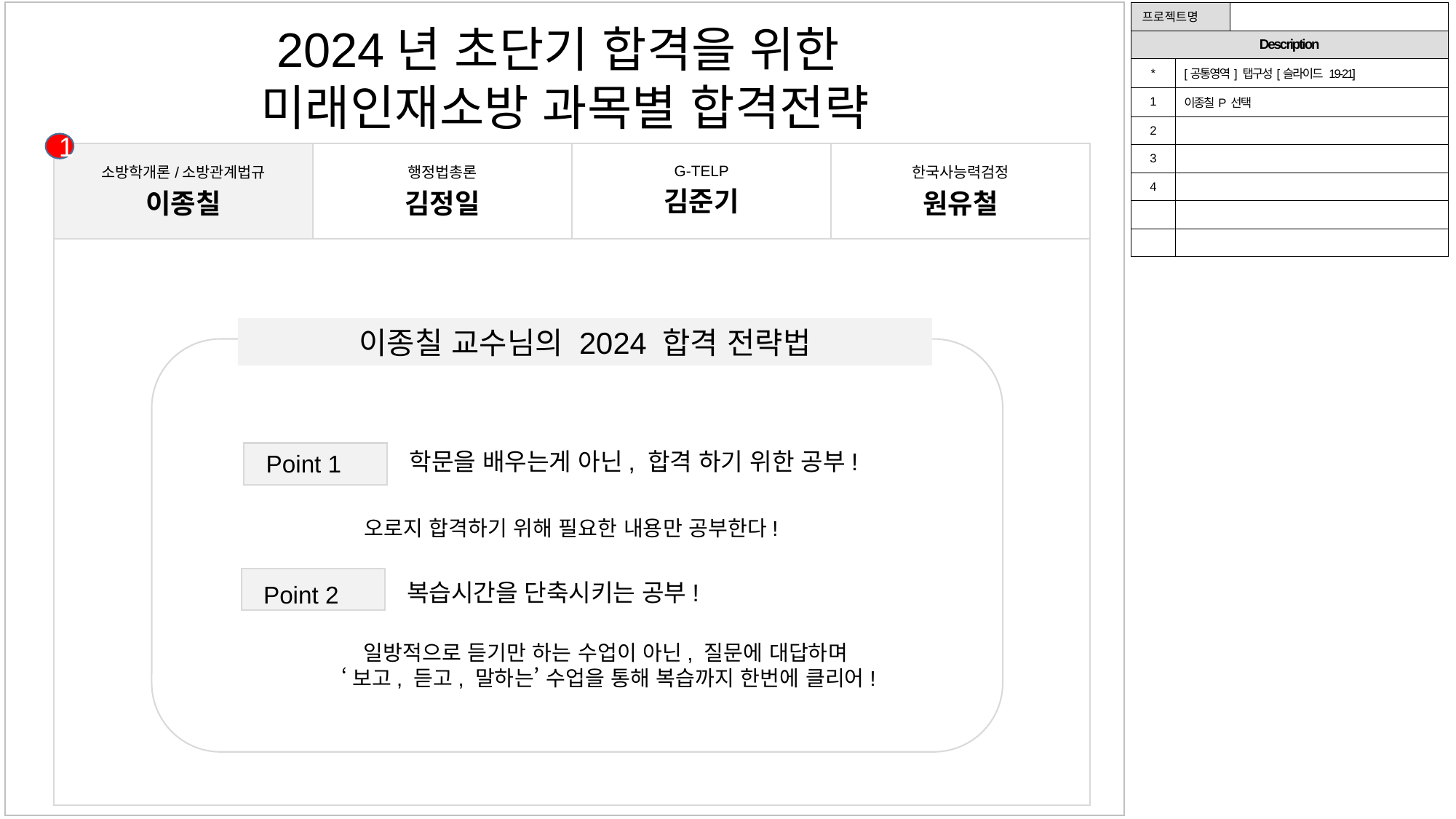

| 프로젝트명 |  |  |
| --- | --- | --- |
| Description |  |  |
| \* | [공통영역] 탭구성[슬라이드 19-21] |  |
| 1 | 이종칠P 선택 |  |
| 2 |  |  |
| 3 |  |  |
| 4 |  |  |
|  |  |  |
|  |  |  |
2024년 초단기 합격을 위한
미래인재소방 과목별 합격전략
1
| 소방학개론/소방관계법규 이종칠 | 행정법총론 김정일 | G-TELP 김준기 | 한국사능력검정 원유철 |
| --- | --- | --- | --- |

이종칠 교수님의 2024 합격 전략법

학문을 배우는게 아닌, 합격 하기 위한 공부!

Point 1
오로지 합격하기 위해 필요한 내용만 공부한다!

복습시간을 단축시키는 공부!
Point 2
일방적으로 듣기만 하는 수업이 아닌, 질문에 대답하며
 ‘보고, 듣고, 말하는’ 수업을 통해 복습까지 한번에 클리어!